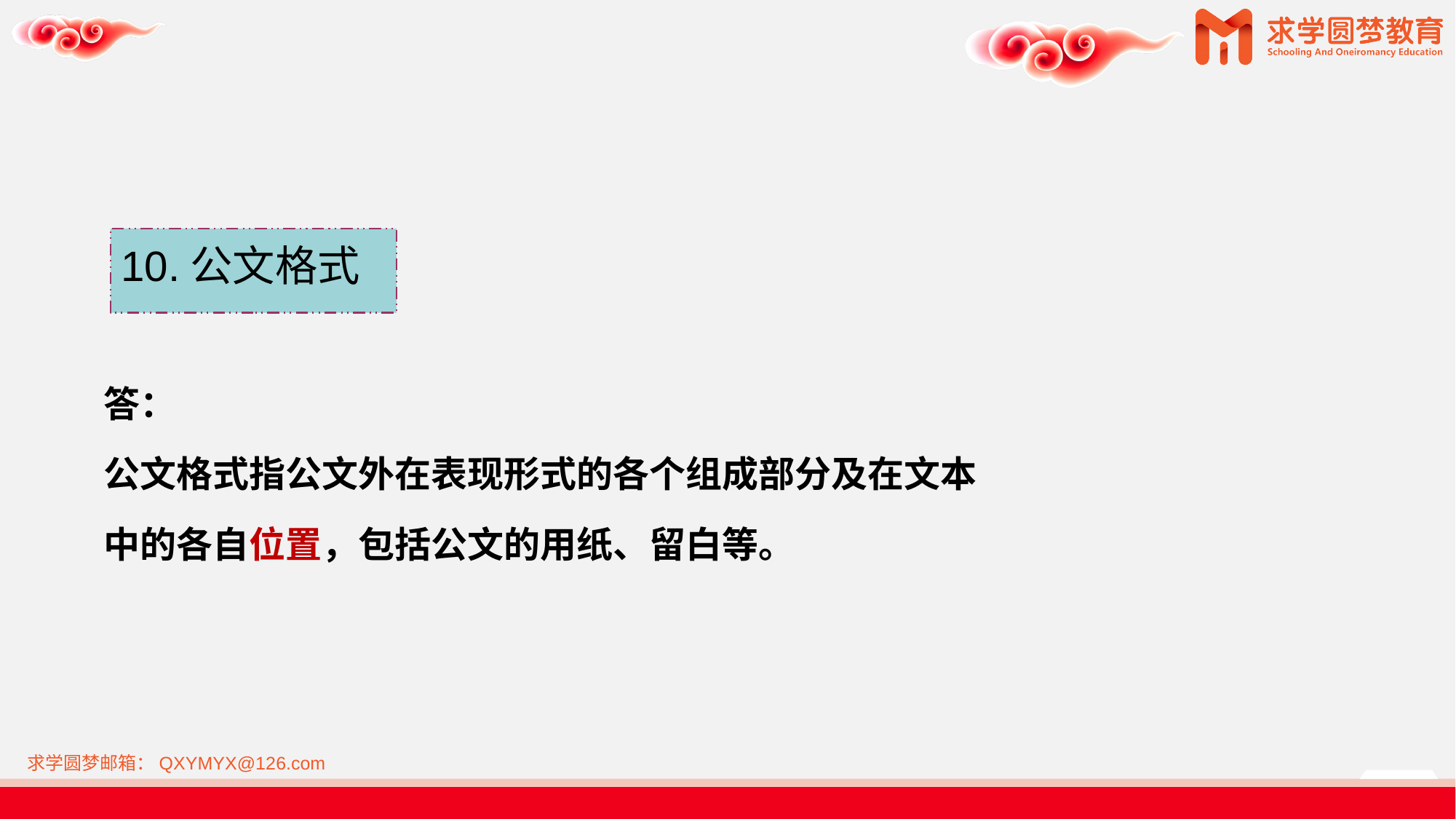

10.公文格式
答：
公文格式指公文外在表现形式的各个组成部分及在文本中的各自位置，包括公文的用纸、留白等。